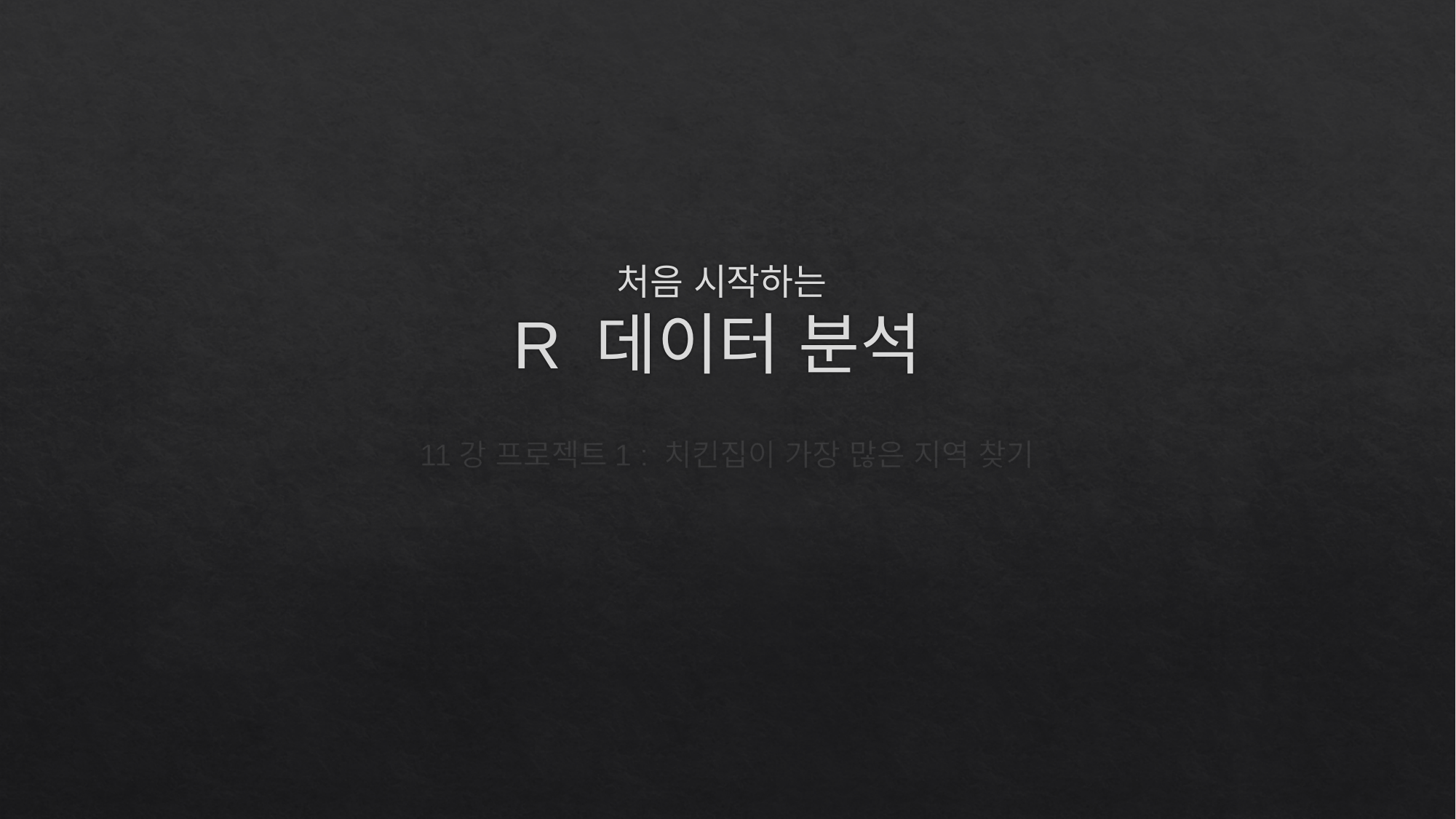

# 처음 시작하는 R 데이터 분석
11강 프로젝트1 : 치킨집이 가장 많은 지역 찾기